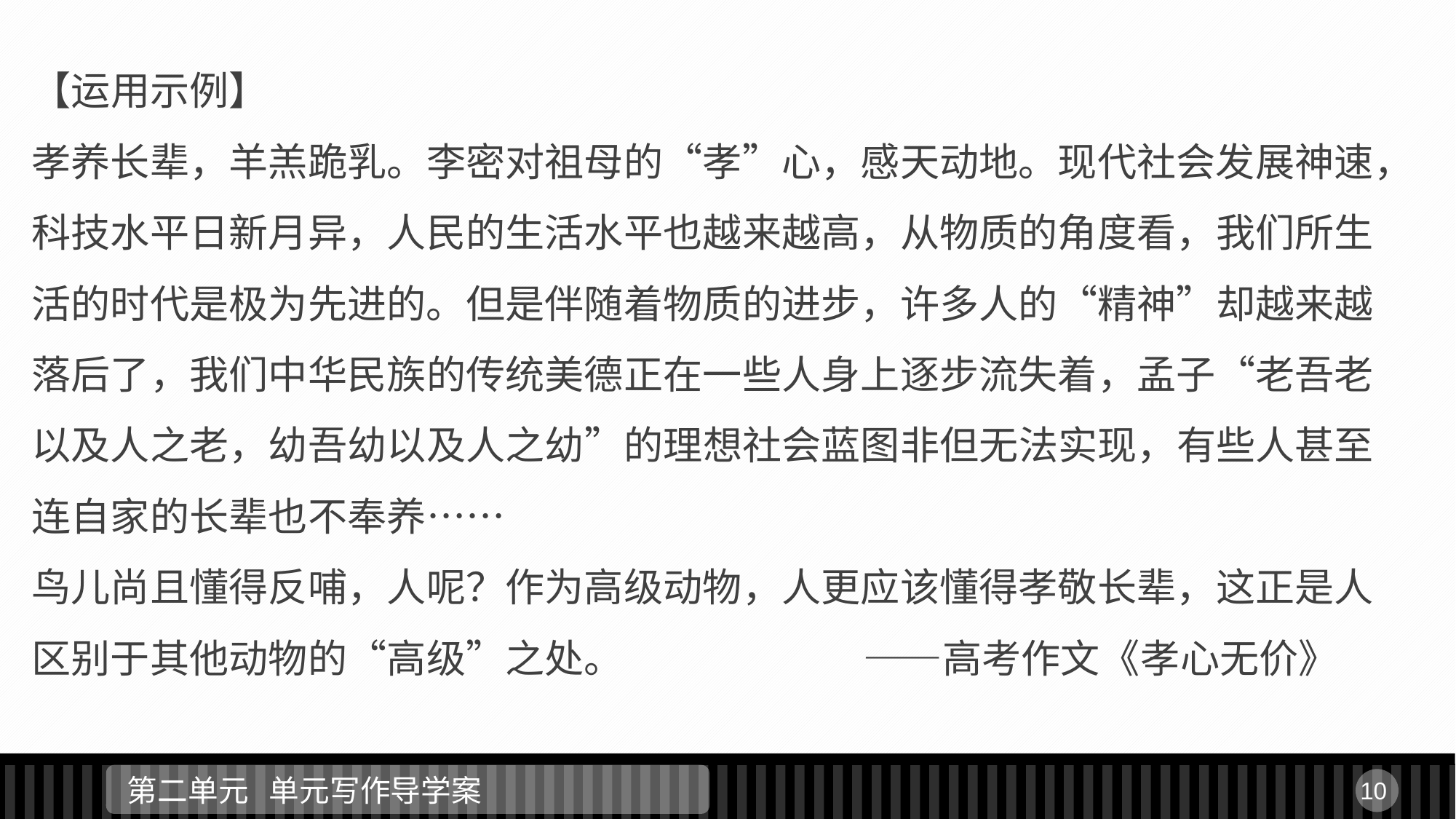

【运用示例】
孝养长辈，羊羔跪乳。李密对祖母的“孝”心，感天动地。现代社会发展神速，科技水平日新月异，人民的生活水平也越来越高，从物质的角度看，我们所生活的时代是极为先进的。但是伴随着物质的进步，许多人的“精神”却越来越落后了，我们中华民族的传统美德正在一些人身上逐步流失着，孟子“老吾老以及人之老，幼吾幼以及人之幼”的理想社会蓝图非但无法实现，有些人甚至连自家的长辈也不奉养……
鸟儿尚且懂得反哺，人呢？作为高级动物，人更应该懂得孝敬长辈，这正是人区别于其他动物的“高级”之处。                           ——高考作文《孝心无价》